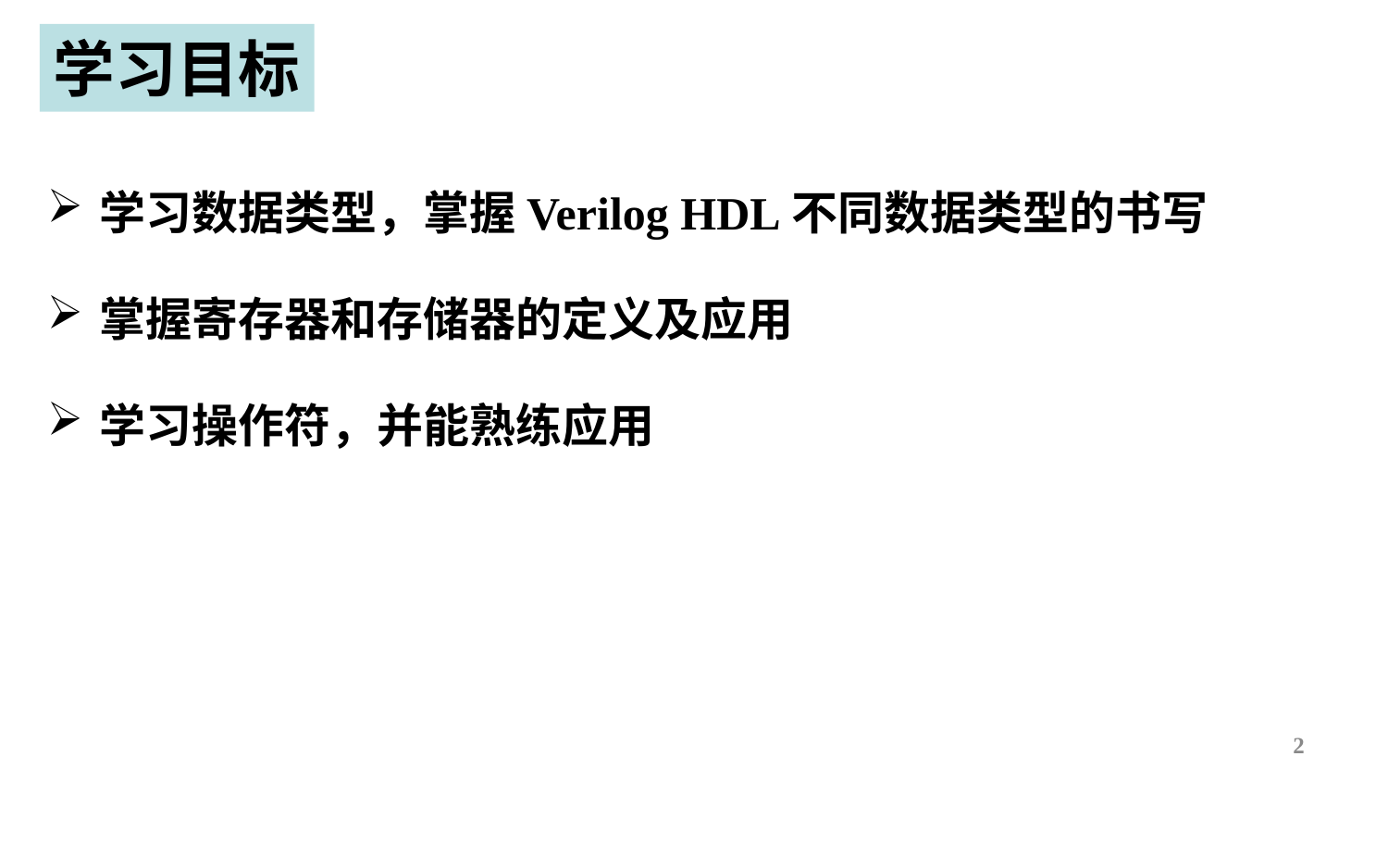

学习目标
学习数据类型，掌握Verilog HDL不同数据类型的书写
掌握寄存器和存储器的定义及应用
学习操作符，并能熟练应用

2